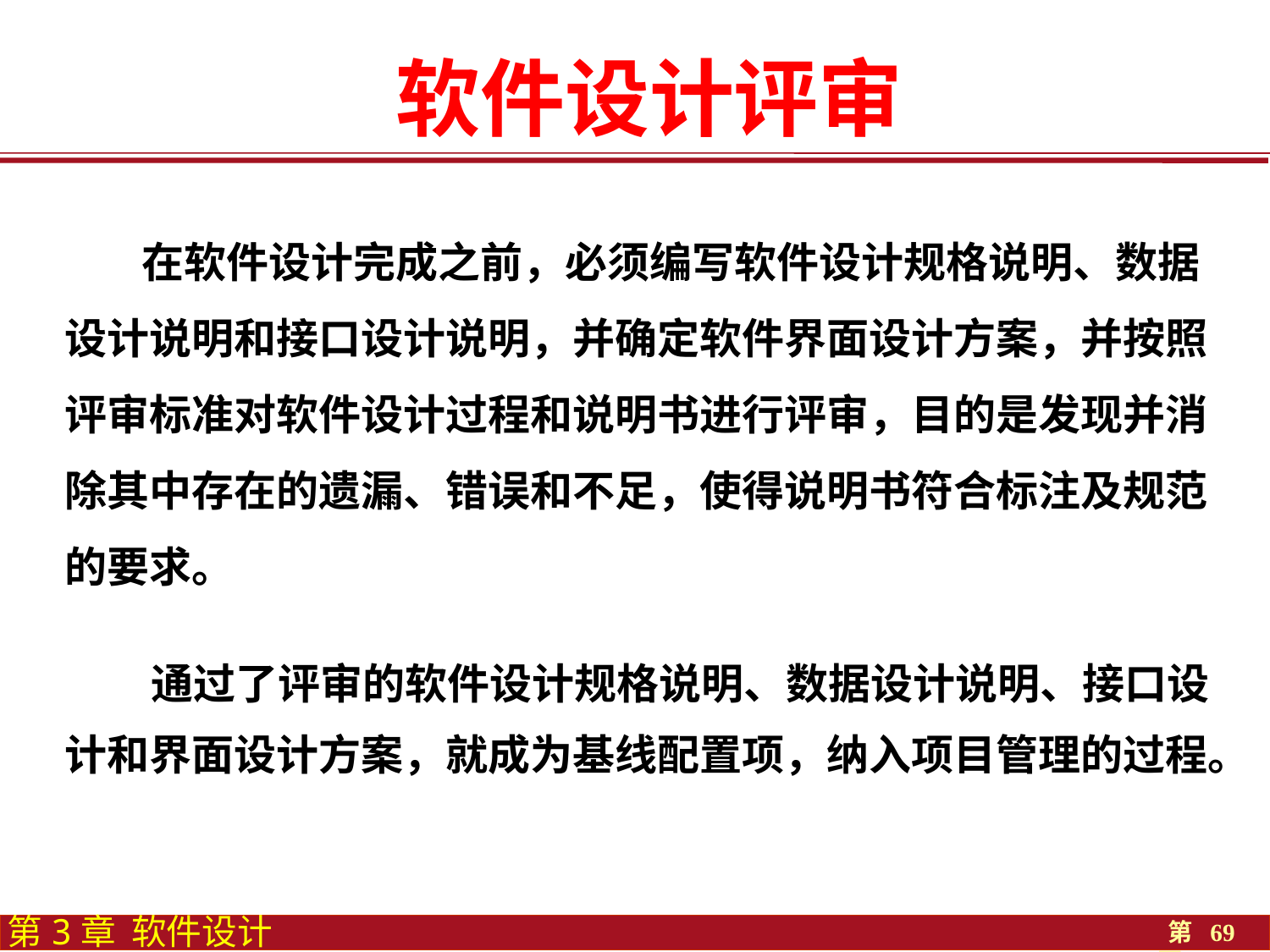

软件设计评审
       在软件设计完成之前，必须编写软件设计规格说明、数据设计说明和接口设计说明，并确定软件界面设计方案，并按照评审标准对软件设计过程和说明书进行评审，目的是发现并消除其中存在的遗漏、错误和不足，使得说明书符合标注及规范的要求。

        通过了评审的软件设计规格说明、数据设计说明、接口设计和界面设计方案，就成为基线配置项，纳入项目管理的过程。